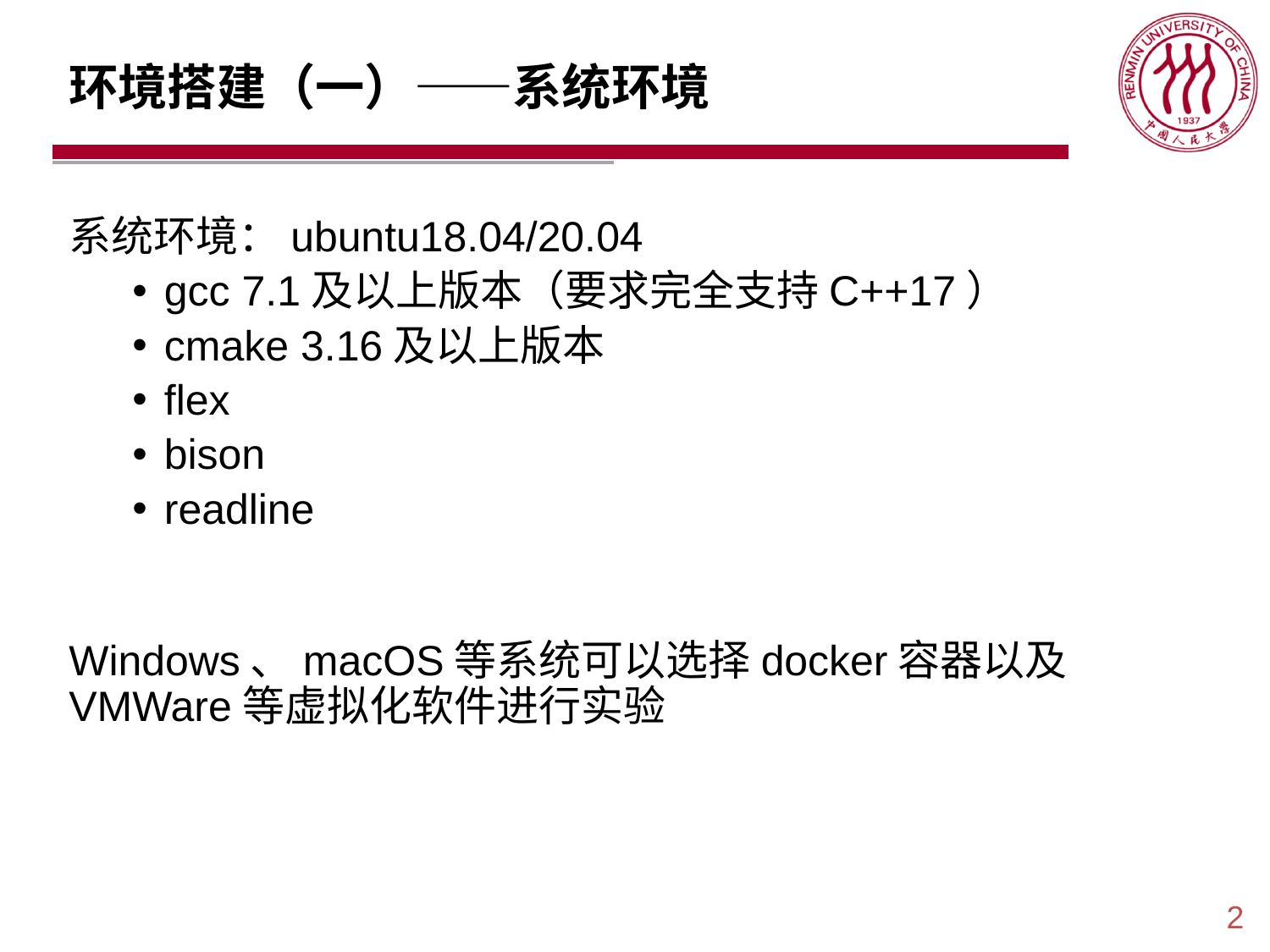

# 环境搭建（一）——系统环境
系统环境：ubuntu18.04/20.04
gcc 7.1及以上版本（要求完全支持C++17）
cmake 3.16及以上版本
flex
bison
readline
Windows、macOS等系统可以选择docker容器以及VMWare等虚拟化软件进行实验